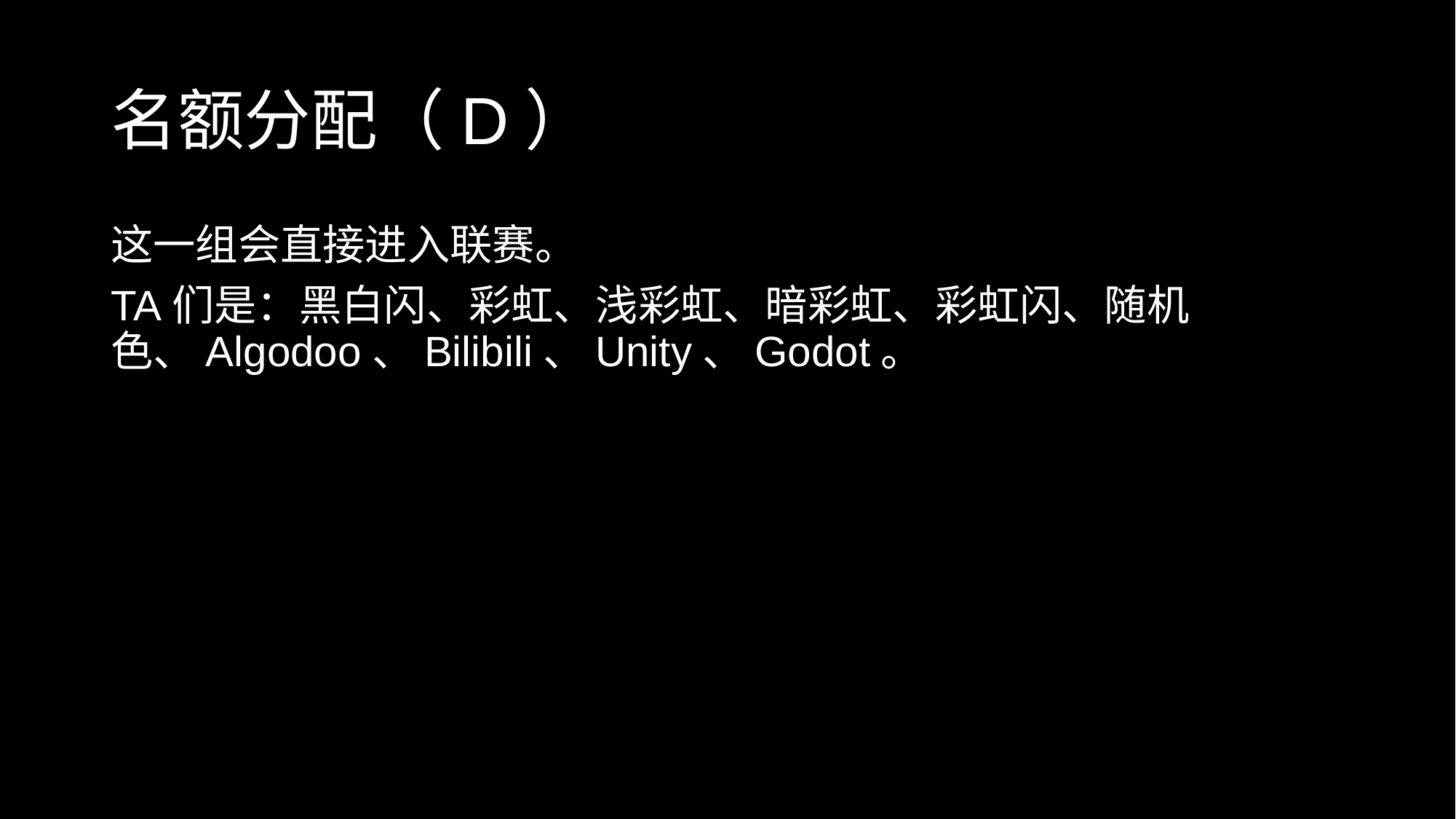

# 名额分配（D）
这一组会直接进入联赛。
TA们是：黑白闪、彩虹、浅彩虹、暗彩虹、彩虹闪、随机色、Algodoo、Bilibili、Unity、Godot。